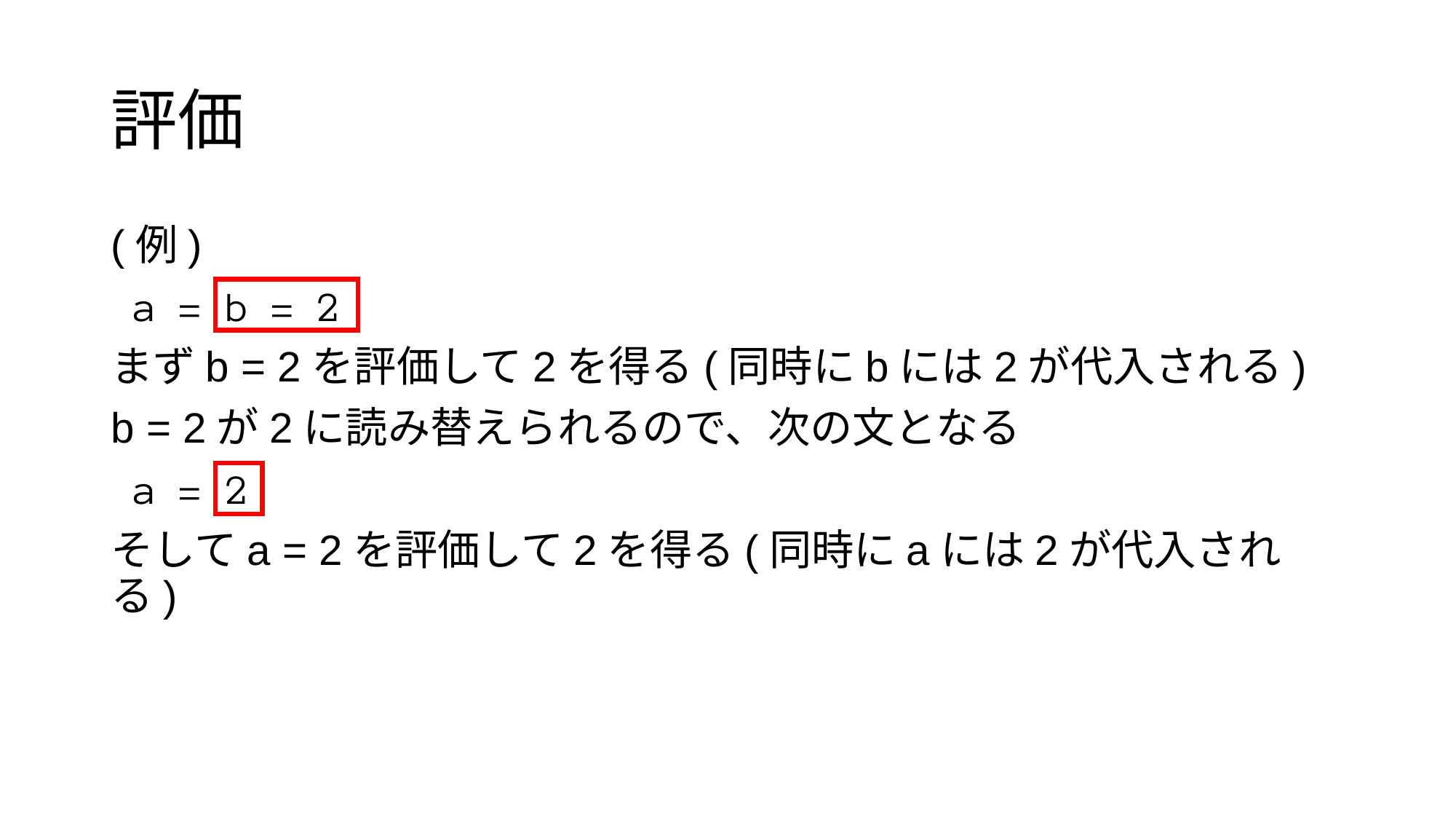

# 評価
(例)
 a = b = 2
まずb = 2を評価して2を得る(同時にbには2が代入される)
b = 2が2に読み替えられるので、次の文となる
 a = 2
そしてa = 2を評価して2を得る(同時にaには2が代入される)